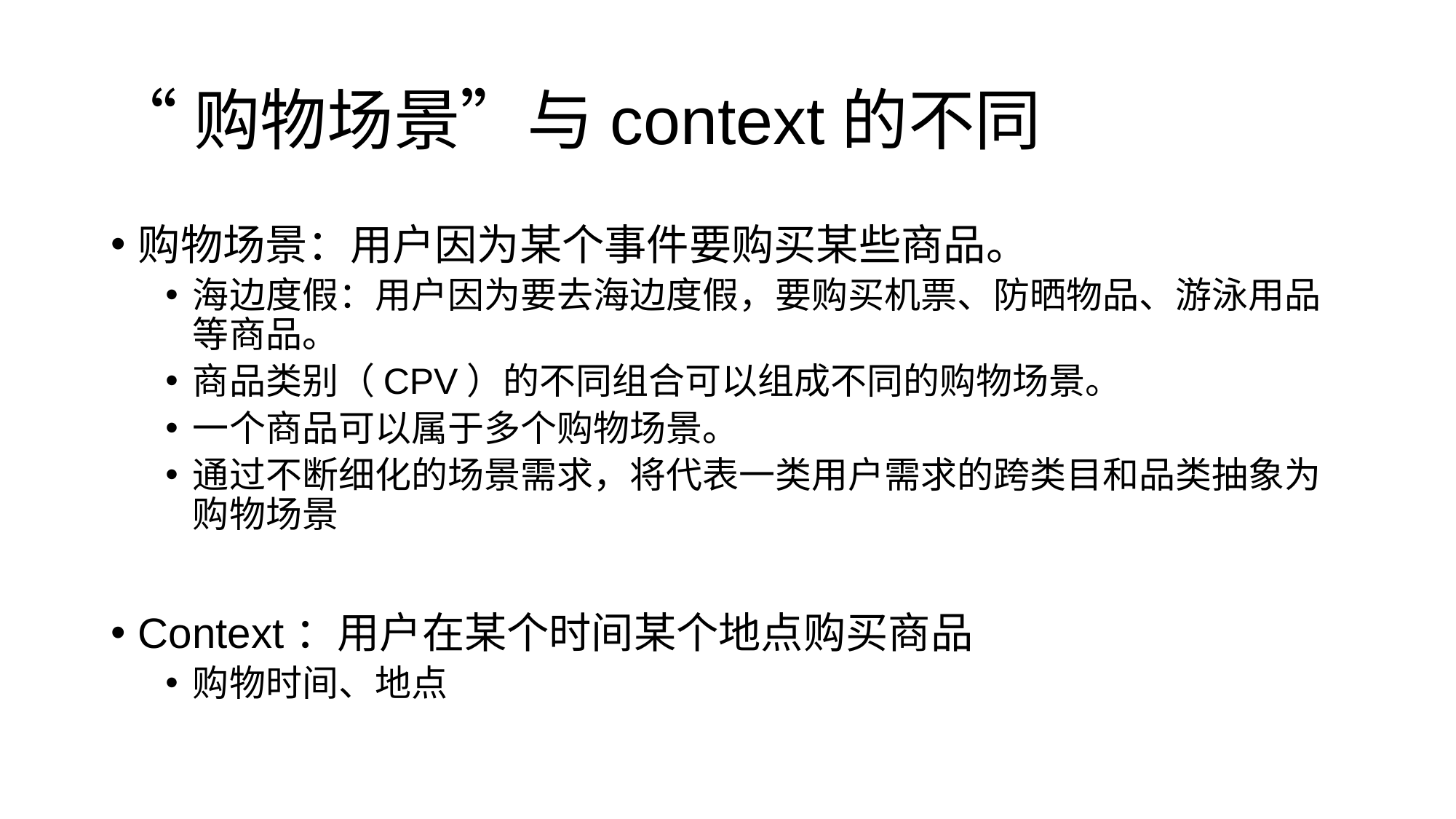

# “购物场景”与context的不同
购物场景：用户因为某个事件要购买某些商品。
海边度假：用户因为要去海边度假，要购买机票、防晒物品、游泳用品等商品。
商品类别（CPV）的不同组合可以组成不同的购物场景。
一个商品可以属于多个购物场景。
通过不断细化的场景需求，将代表一类用户需求的跨类目和品类抽象为购物场景

Context：用户在某个时间某个地点购买商品
购物时间、地点